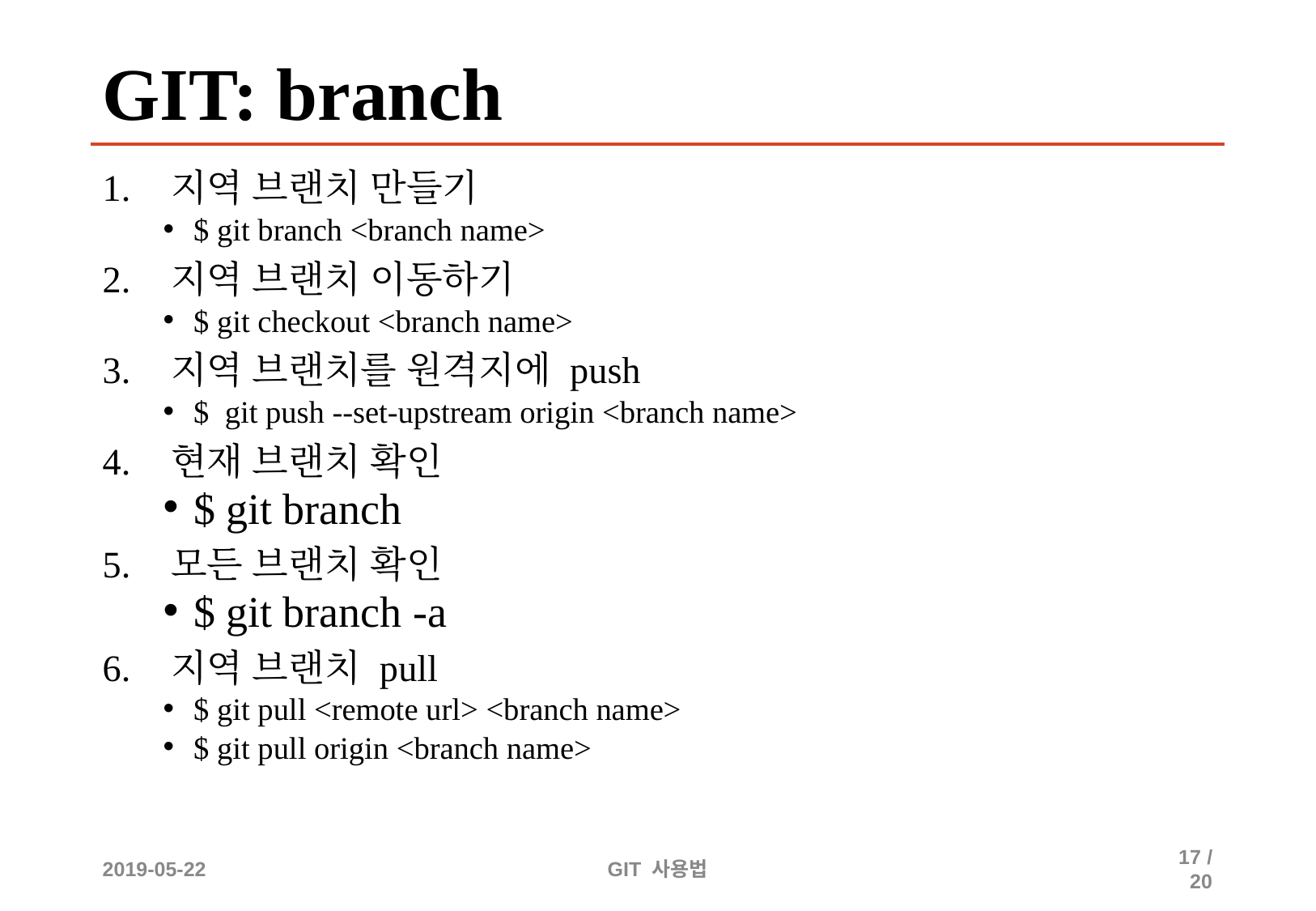

# GIT: branch
지역 브랜치 만들기
$ git branch <branch name>
지역 브랜치 이동하기
$ git checkout <branch name>
지역 브랜치를 원격지에 push
$  git push --set-upstream origin <branch name>
현재 브랜치 확인
$ git branch
모든 브랜치 확인
$ git branch -a
지역 브랜치 pull
$ git pull <remote url> <branch name>
$ git pull origin <branch name>

2019-05-22
GIT 사용법
17 / 20